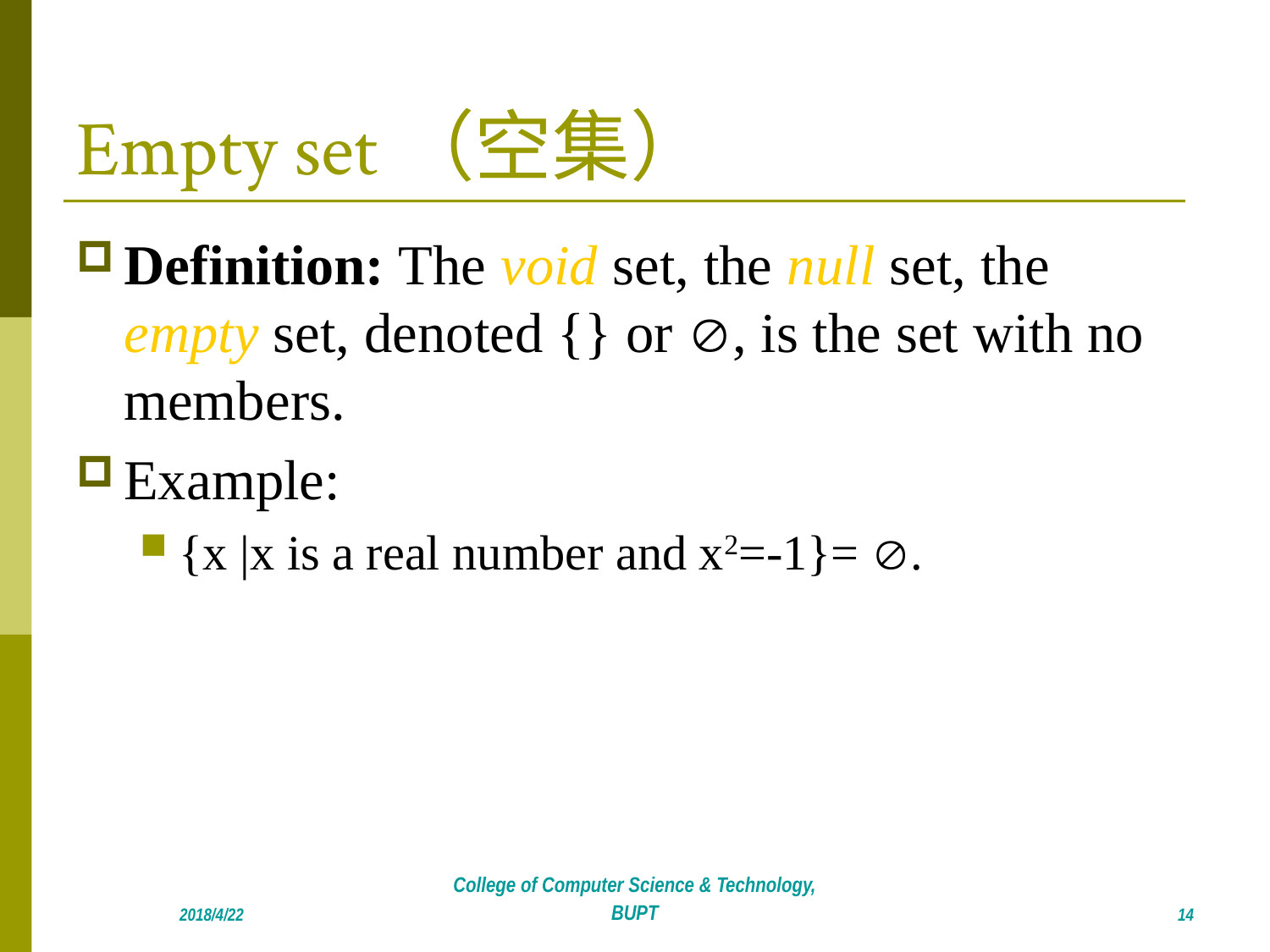

# Empty set（空集）
Definition: The void set, the null set, the empty set, denoted {} or ∅, is the set with no members.
Example:
{x |x is a real number and x2=-1}= ∅.

14
2018/4/22
College of Computer Science & Technology, BUPT